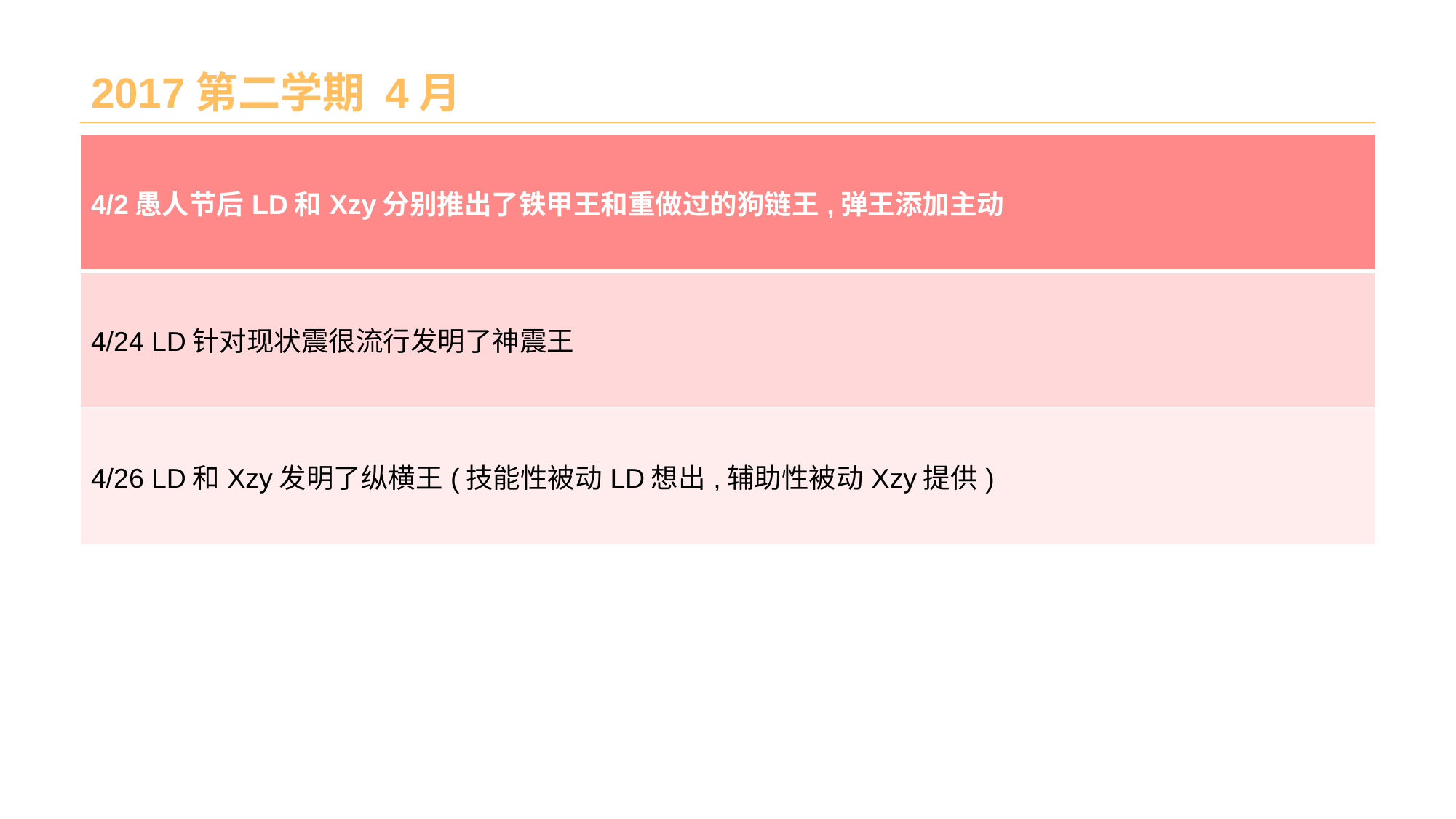

# 2017第二学期 4月
| 4/2愚人节后LD和Xzy分别推出了铁甲王和重做过的狗链王,弹王添加主动 |
| --- |
| 4/24 LD针对现状震很流行发明了神震王 |
| 4/26 LD和Xzy发明了纵横王(技能性被动LD想出,辅助性被动Xzy提供) |